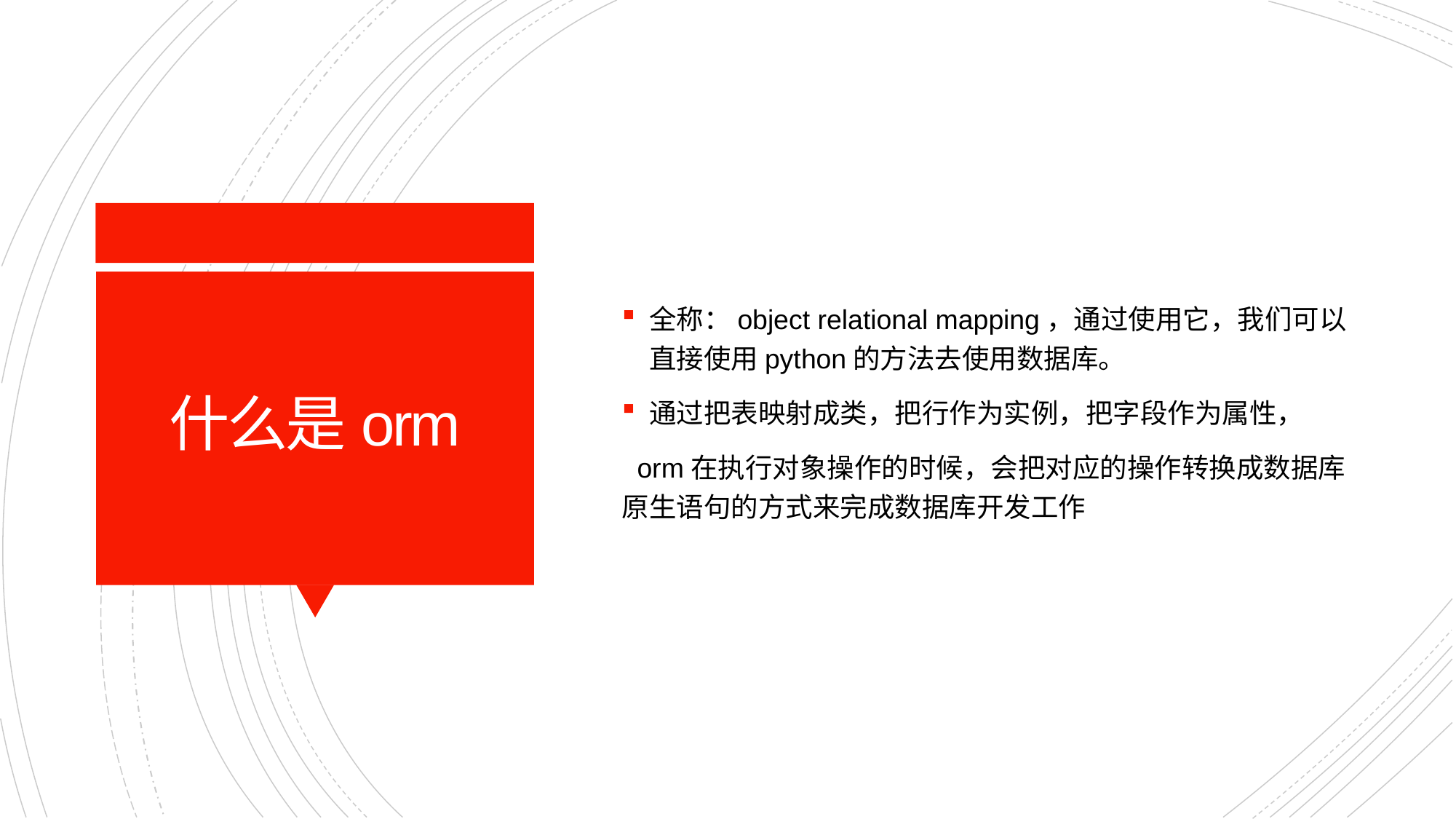

全称：object relational mapping，通过使用它，我们可以直接使用python的方法去使用数据库。
通过把表映射成类，把行作为实例，把字段作为属性，
  orm在执行对象操作的时候，会把对应的操作转换成数据库原生语句的方式来完成数据库开发工作
# 什么是orm